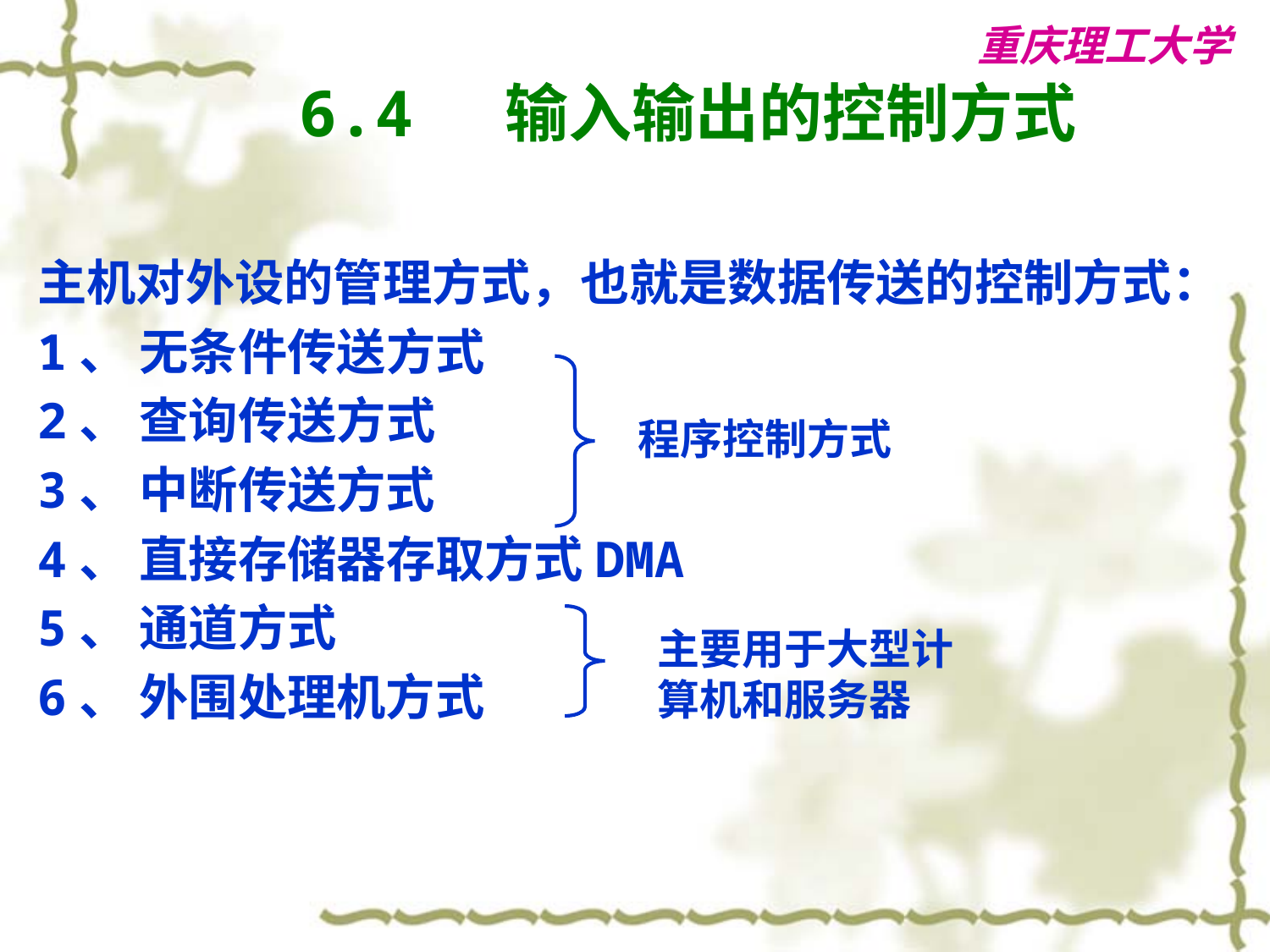

# 6.4  输入输出的控制方式

主机对外设的管理方式，也就是数据传送的控制方式：
1、 无条件传送方式
2、 查询传送方式
3、 中断传送方式
4、 直接存储器存取方式DMA
5、 通道方式
6、 外围处理机方式

程序控制方式

主要用于大型计算机和服务器